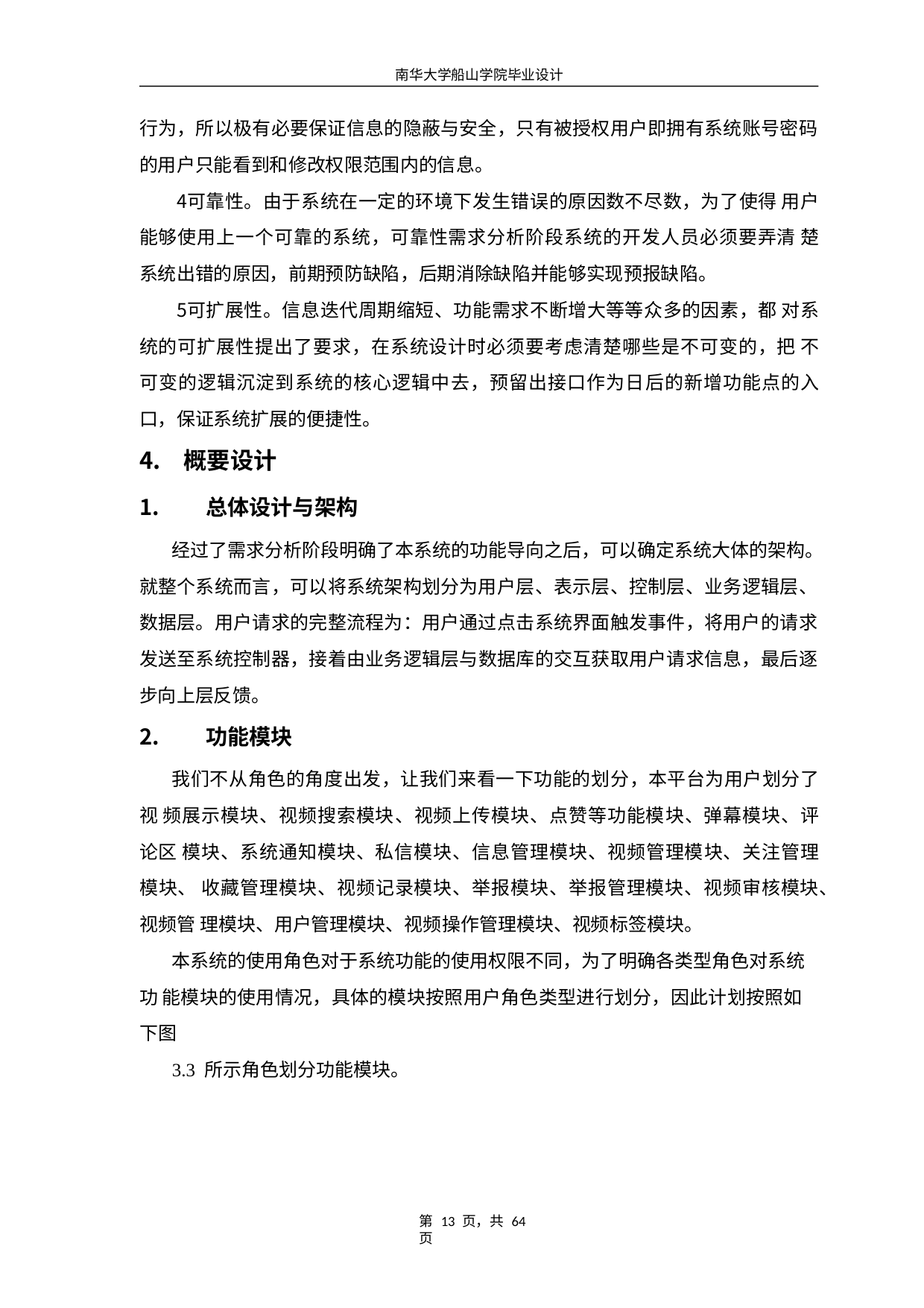

南华大学船山学院毕业设计

行为，所以极有必要保证信息的隐蔽与安全，只有被授权用户即拥有系统账号密码 的用户只能看到和修改权限范围内的信息。
可靠性。由于系统在一定的环境下发生错误的原因数不尽数，为了使得 用户能够使用上一个可靠的系统，可靠性需求分析阶段系统的开发人员必须要弄清 楚系统出错的原因，前期预防缺陷，后期消除缺陷并能够实现预报缺陷。
可扩展性。信息迭代周期缩短、功能需求不断增大等等众多的因素，都 对系统的可扩展性提出了要求，在系统设计时必须要考虑清楚哪些是不可变的，把 不可变的逻辑沉淀到系统的核心逻辑中去，预留出接口作为日后的新增功能点的入 口，保证系统扩展的便捷性。

概要设计

总体设计与架构
经过了需求分析阶段明确了本系统的功能导向之后，可以确定系统大体的架构。 就整个系统而言，可以将系统架构划分为用户层、表示层、控制层、业务逻辑层、 数据层。用户请求的完整流程为：用户通过点击系统界面触发事件，将用户的请求 发送至系统控制器，接着由业务逻辑层与数据库的交互获取用户请求信息，最后逐 步向上层反馈。

功能模块
我们不从角色的角度出发，让我们来看一下功能的划分，本平台为用户划分了视 频展示模块、视频搜索模块、视频上传模块、点赞等功能模块、弹幕模块、评论区 模块、系统通知模块、私信模块、信息管理模块、视频管理模块、关注管理模块、 收藏管理模块、视频记录模块、举报模块、举报管理模块、视频审核模块、视频管 理模块、用户管理模块、视频操作管理模块、视频标签模块。
本系统的使用角色对于系统功能的使用权限不同，为了明确各类型角色对系统功 能模块的使用情况，具体的模块按照用户角色类型进行划分，因此计划按照如下图
3.3 所示角色划分功能模块。

第 13 页，共 64 页